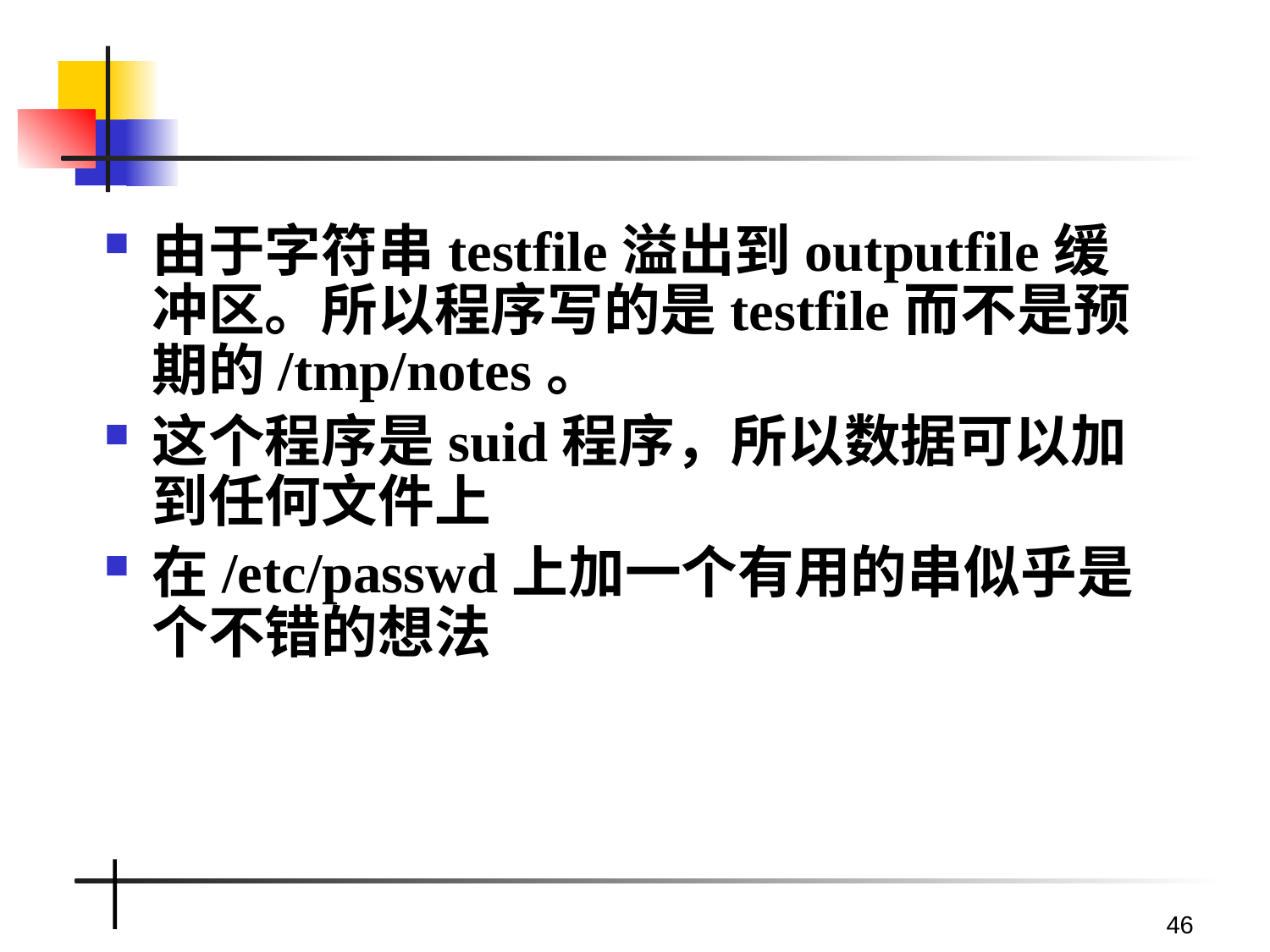

46
#
由于字符串testfile溢出到outputfile缓冲区。所以程序写的是testfile而不是预期的/tmp/notes。
这个程序是suid程序，所以数据可以加到任何文件上
在/etc/passwd上加一个有用的串似乎是个不错的想法